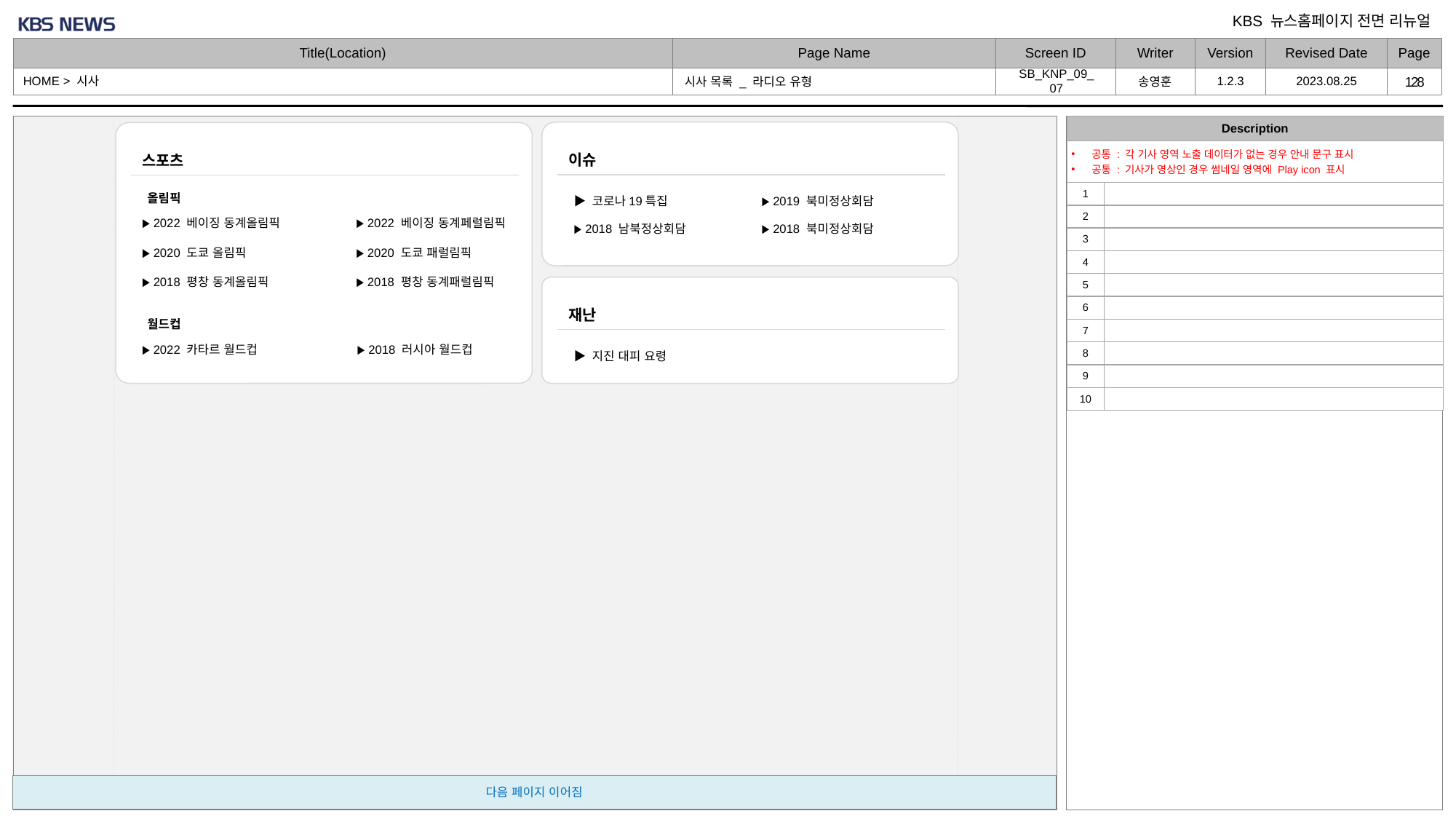

HOME > 시사
SB_KNP_09_07
# 시사 목록 _ 라디오 유형
| Description |  |
| --- | --- |
| 공통 : 각 기사 영역 노출 데이터가 없는 경우 안내 문구 표시 공통 : 기사가 영상인 경우 썸네일 영역에 Play icon 표시 |  |
| 1 |  |
| 2 |  |
| 3 |  |
| 4 |  |
| 5 |  |
| 6 |  |
| 7 |  |
| 8 |  |
| 9 |  |
| 10 |  |

이슈
스포츠
올림픽
▶ 코로나19특집
▶ 2019 북미정상회담
▶ 2022 베이징 동계올림픽
▶ 2022 베이징 동계페럴림픽
▶ 2018 남북정상회담
▶ 2018 북미정상회담
▶ 2020 도쿄 올림픽
▶ 2020 도쿄 패럴림픽
▶ 2018 평창 동계올림픽
▶ 2018 평창 동계패럴림픽

재난
월드컵
▶ 2022 카타르 월드컵
▶ 2018 러시아 월드컵
▶ 지진 대피 요령